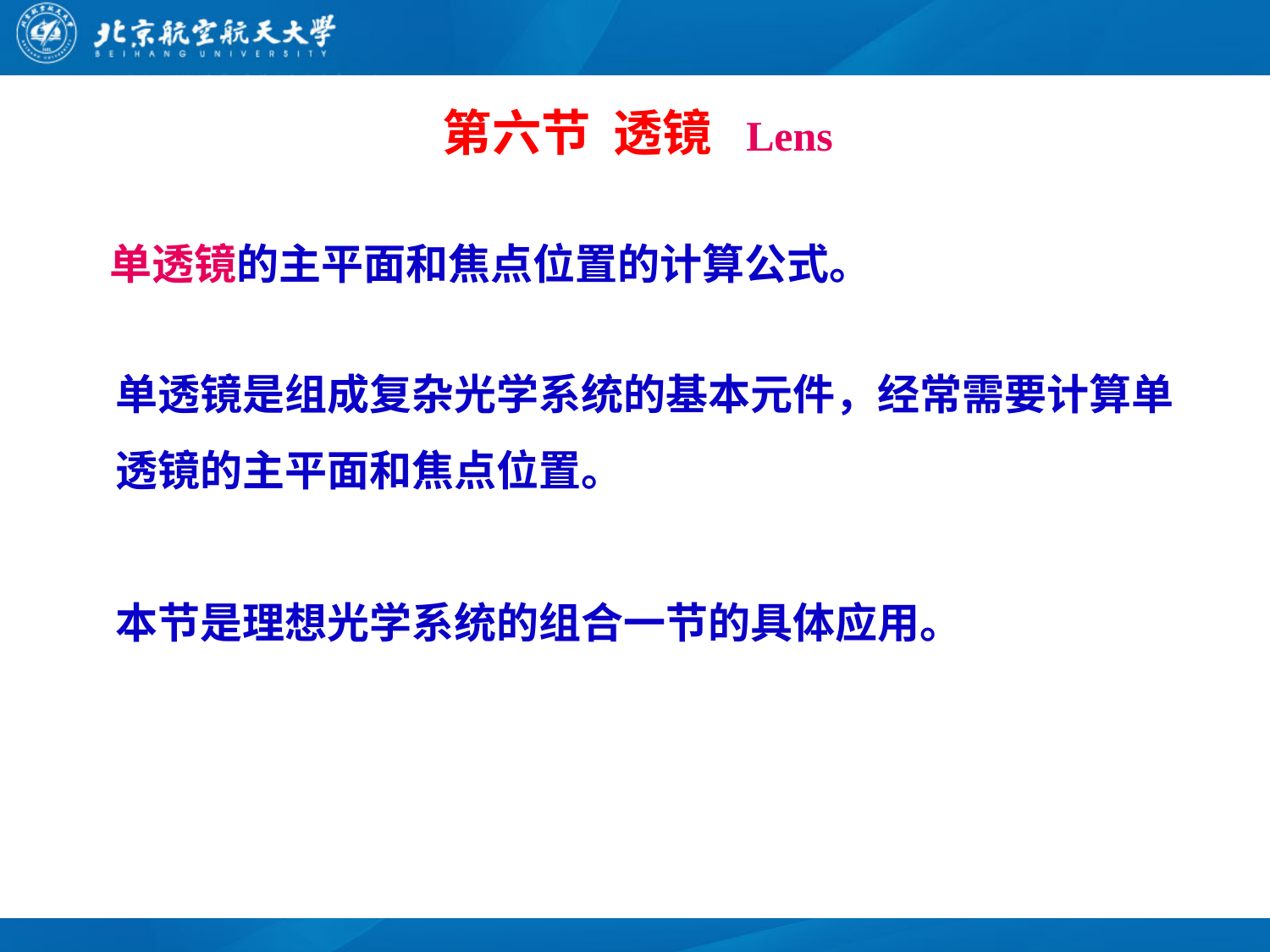

第六节  透镜  Lens

单透镜的主平面和焦点位置的计算公式。
单透镜是组成复杂光学系统的基本元件，经常需要计算单透镜的主平面和焦点位置。

本节是理想光学系统的组合一节的具体应用。